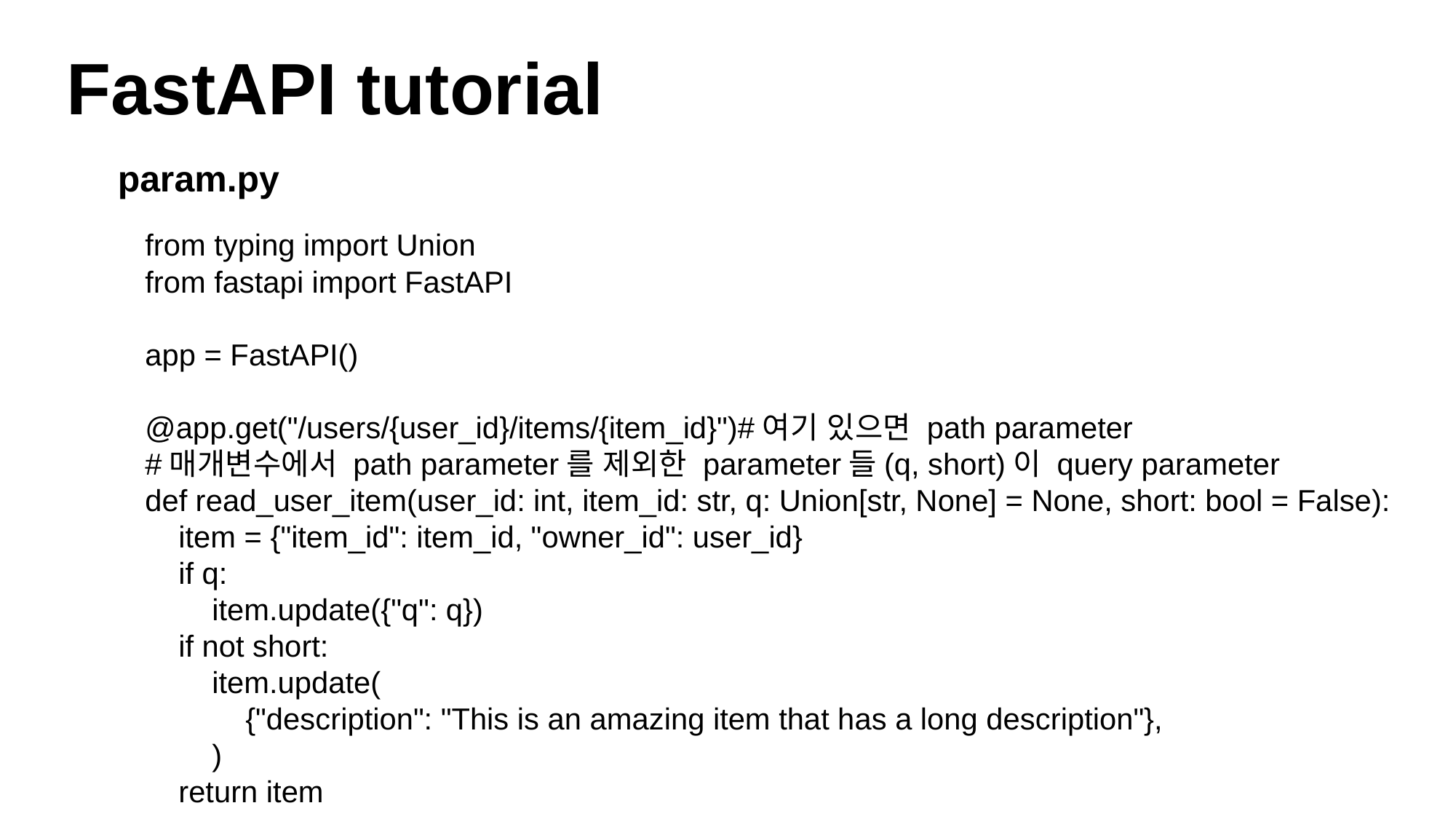

FastAPI tutorial

param.py
from typing import Union
from fastapi import FastAPI

app = FastAPI()

@app.get("/users/{user_id}/items/{item_id}")#여기 있으면 path parameter
#매개변수에서 path parameter를 제외한 parameter들(q, short)이 query parameter
def read_user_item(user_id: int, item_id: str, q: Union[str, None] = None, short: bool = False):
    item = {"item_id": item_id, "owner_id": user_id}
    if q:
        item.update({"q": q})
    if not short:
        item.update(
            {"description": "This is an amazing item that has a long description"},
        )
    return item